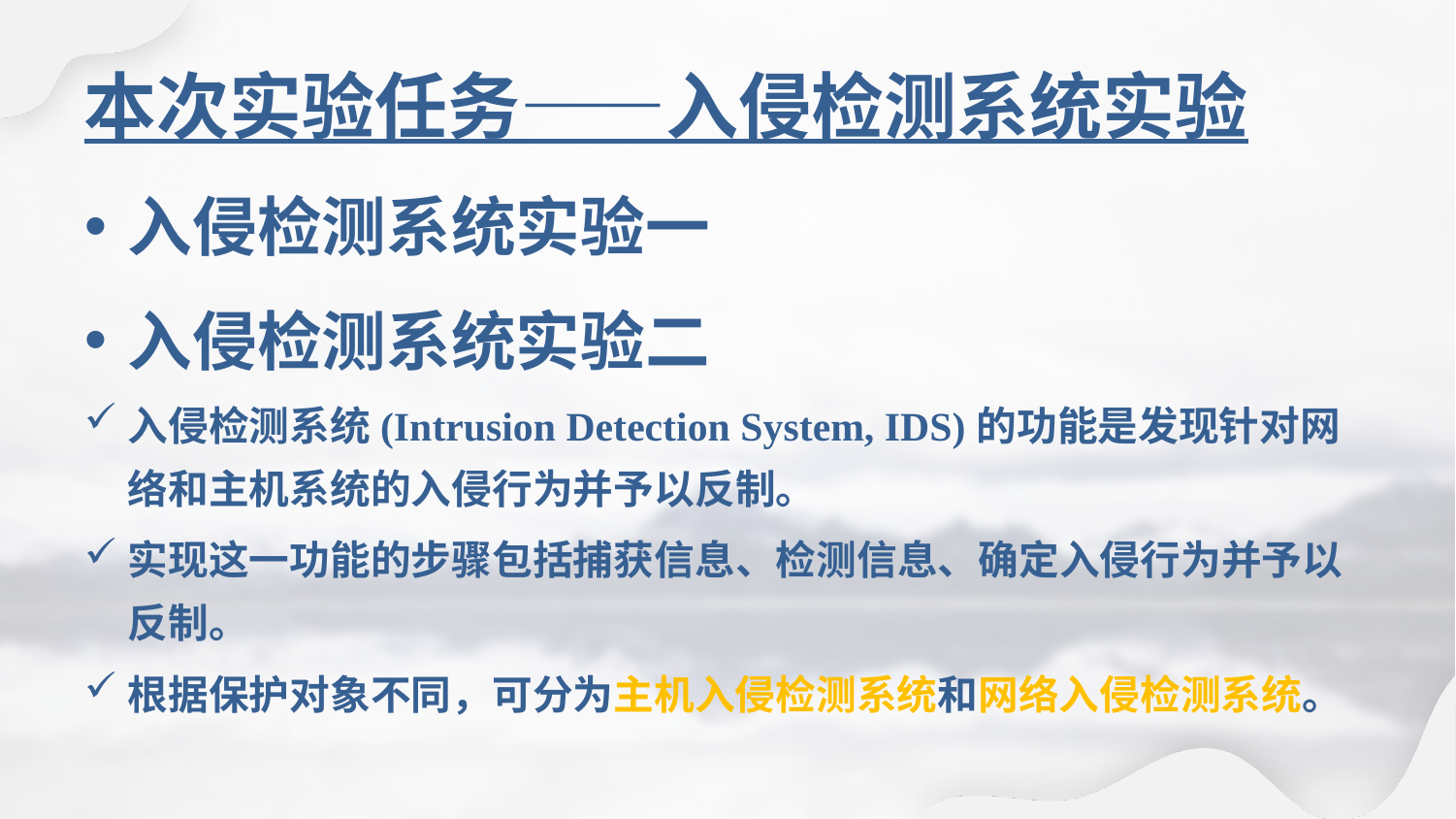

# 本次实验任务——入侵检测系统实验
入侵检测系统实验一
入侵检测系统实验二
入侵检测系统(Intrusion Detection System, IDS)的功能是发现针对网络和主机系统的入侵行为并予以反制。
实现这一功能的步骤包括捕获信息、检测信息、确定入侵行为并予以反制。
根据保护对象不同，可分为主机入侵检测系统和网络入侵检测系统。